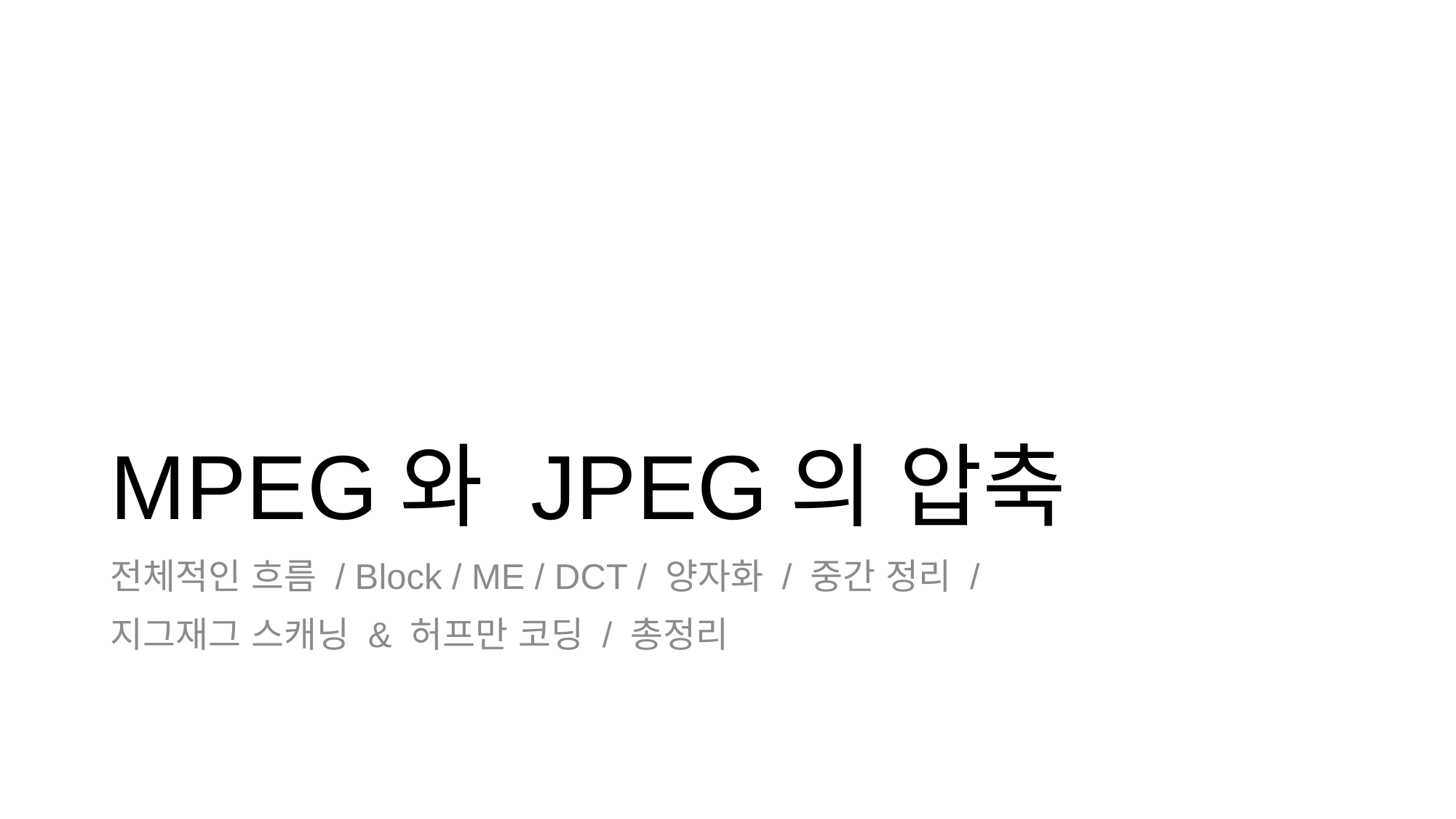

# MPEG와 JPEG의 압축
전체적인 흐름 / Block / ME / DCT / 양자화 / 중간 정리 /
지그재그 스캐닝 & 허프만 코딩 / 총정리